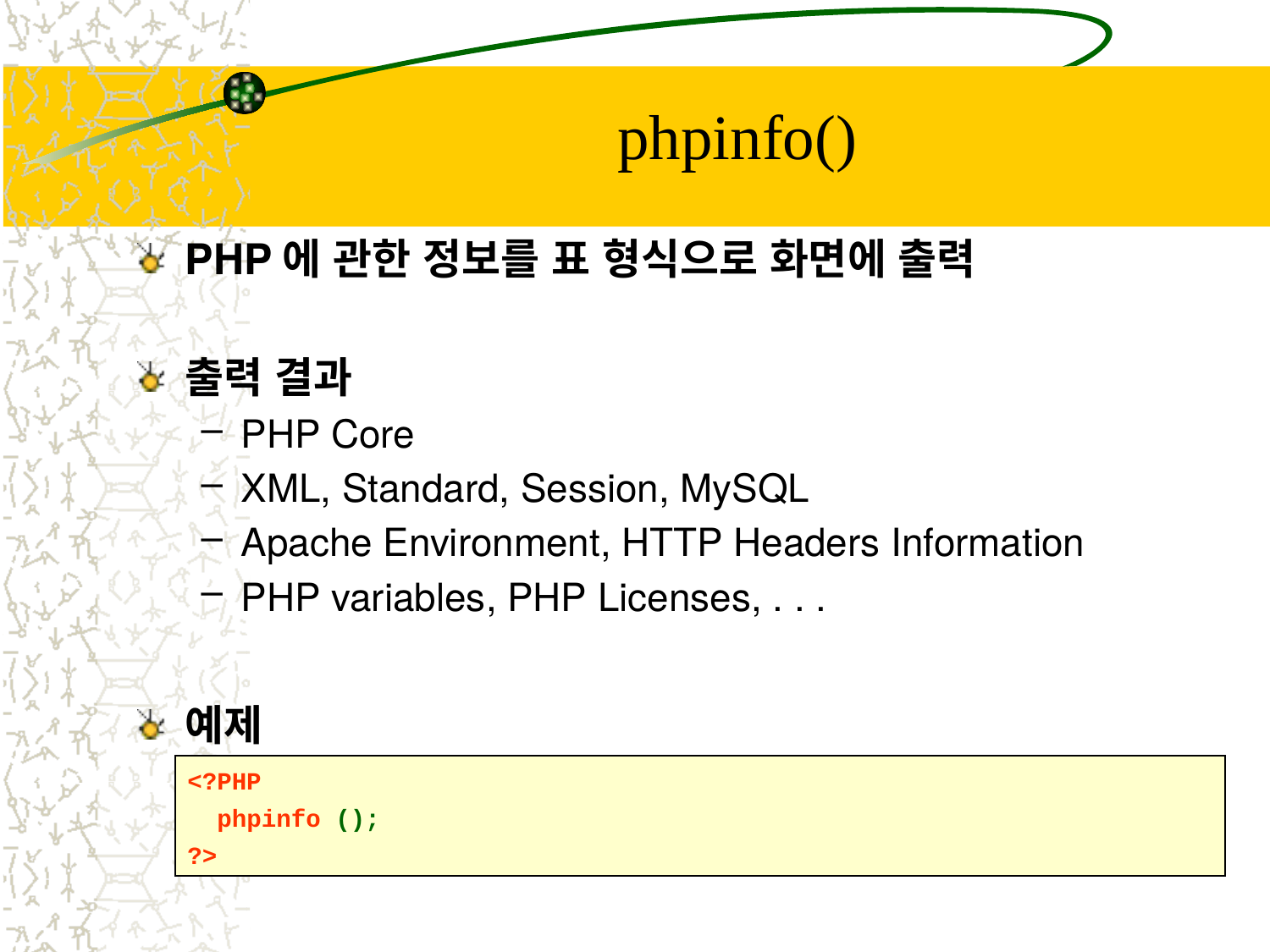

# phpinfo()
PHP에 관한 정보를 표 형식으로 화면에 출력

출력 결과
PHP Core
XML, Standard, Session, MySQL
Apache Environment, HTTP Headers Information
PHP variables, PHP Licenses, . . .

예제
<?PHP
  phpinfo ();
?>